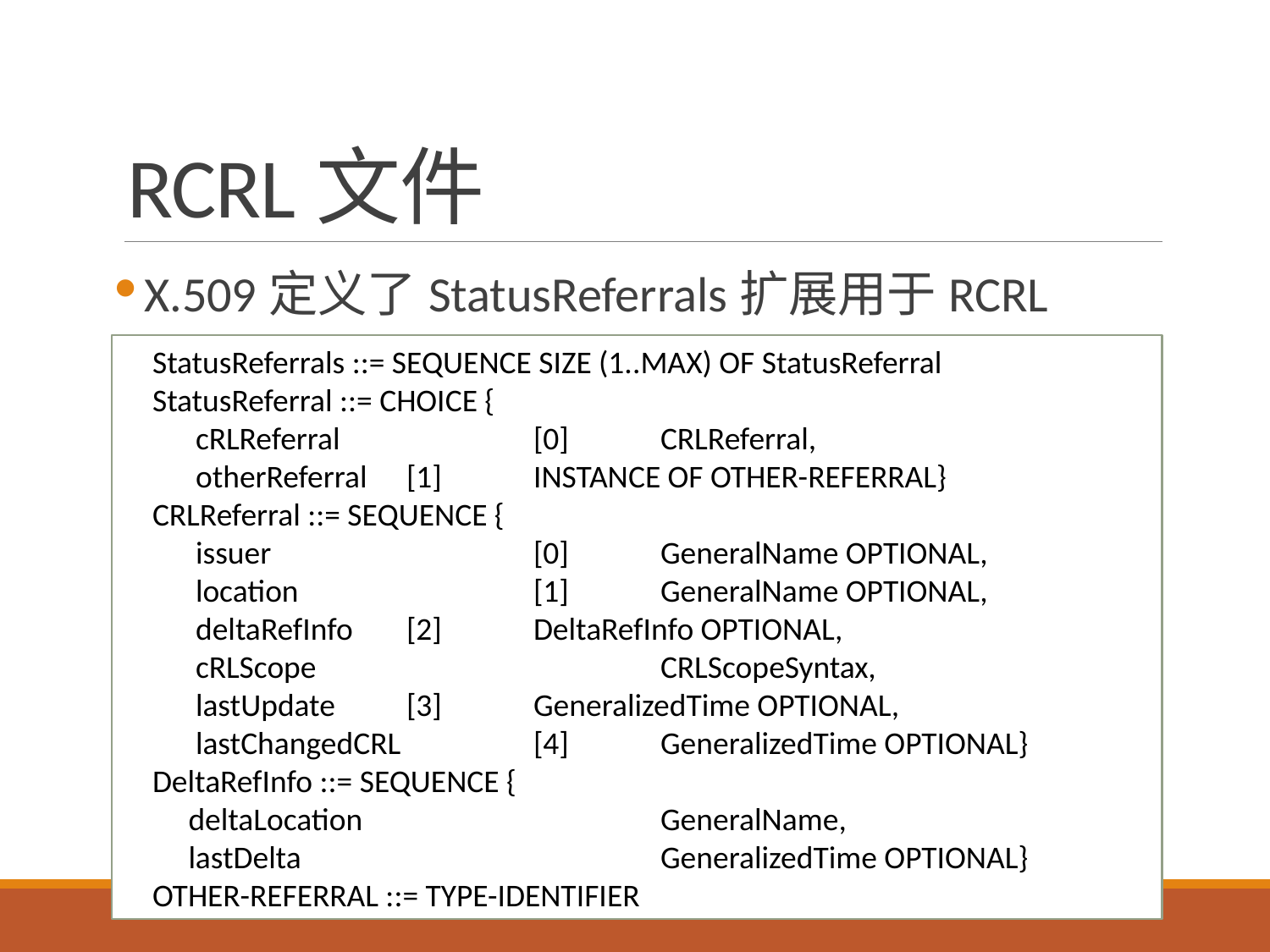

# RCRL文件
X.509定义了StatusReferrals扩展用于RCRL
StatusReferrals ::= SEQUENCE SIZE (1..MAX) OF StatusReferral
StatusReferral ::= CHOICE {
      cRLReferral    		[0]  	CRLReferral,
      otherReferral  	[1]  	INSTANCE OF OTHER-REFERRAL}
CRLReferral ::= SEQUENCE {
      issuer          		[0]  	GeneralName OPTIONAL,
      location        		[1]  	GeneralName OPTIONAL,
      deltaRefInfo    	[2]  	DeltaRefInfo OPTIONAL,
      cRLScope             		CRLScopeSyntax,
      lastUpdate      	[3]  	GeneralizedTime OPTIONAL,
      lastChangedCRL  	[4] 	GeneralizedTime OPTIONAL}
DeltaRefInfo ::= SEQUENCE {
     deltaLocation  			GeneralName,
     lastDelta      			GeneralizedTime OPTIONAL}
OTHER-REFERRAL ::= TYPE-IDENTIFIER
84